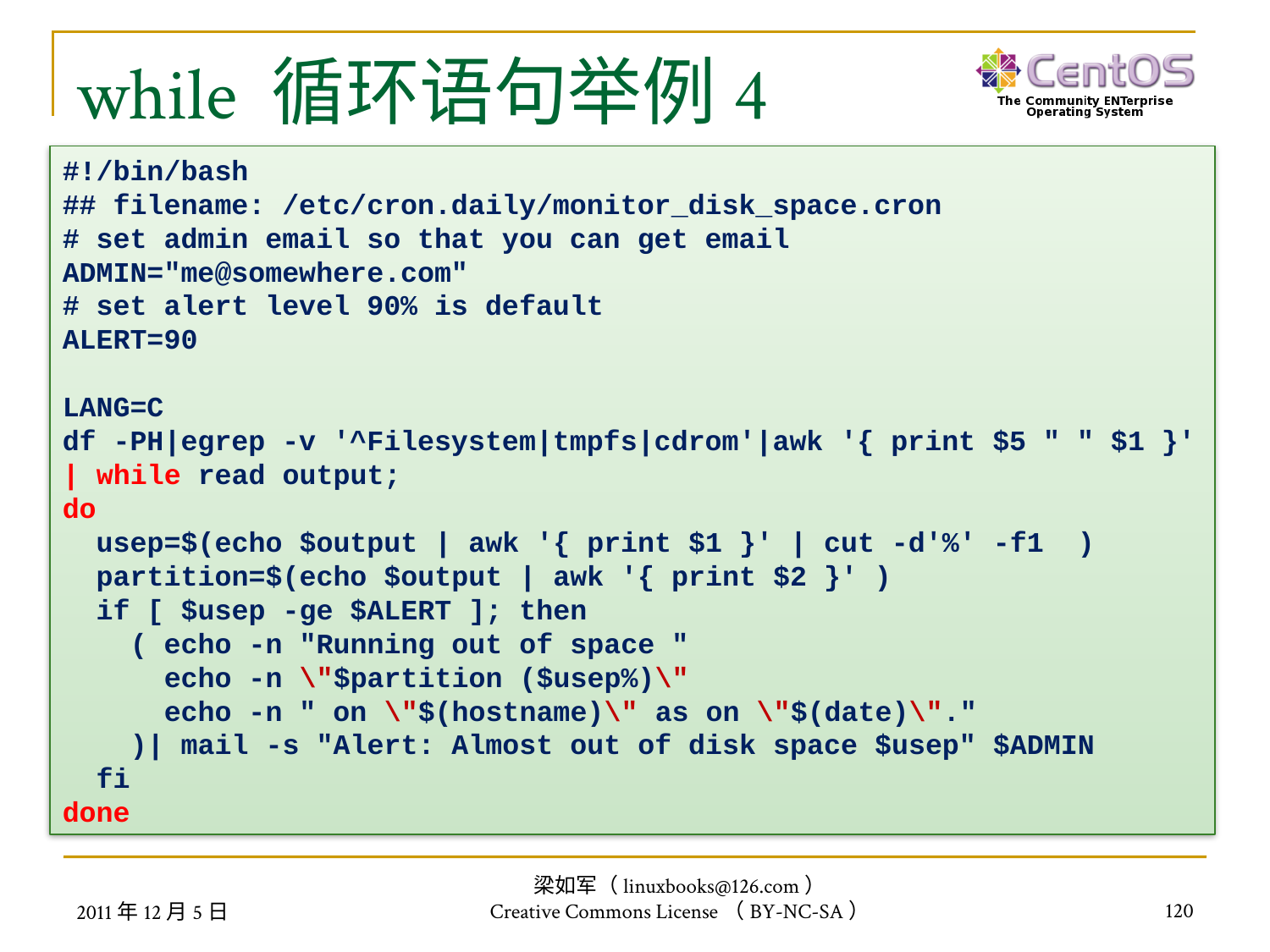

# while 循环语句举例4
#!/bin/bash
## filename: /etc/cron.daily/monitor_disk_space.cron
# set admin email so that you can get email
ADMIN="me@somewhere.com"
# set alert level 90% is default
ALERT=90

LANG=C
df -PH|egrep -v '^Filesystem|tmpfs|cdrom'|awk '{ print $5 " " $1 }' | while read output;
do
  usep=$(echo $output | awk '{ print $1 }' | cut -d'%' -f1  )
  partition=$(echo $output | awk '{ print $2 }' )
  if [ $usep -ge $ALERT ]; then
    ( echo -n "Running out of space "
      echo -n \"$partition ($usep%)\"
      echo -n " on \"$(hostname)\" as on \"$(date)\"."
    )| mail -s "Alert: Almost out of disk space $usep" $ADMIN
  fi
done
梁如军（linuxbooks@126.com）
Creative Commons License（BY-NC-SA）
2011年12月5日
120